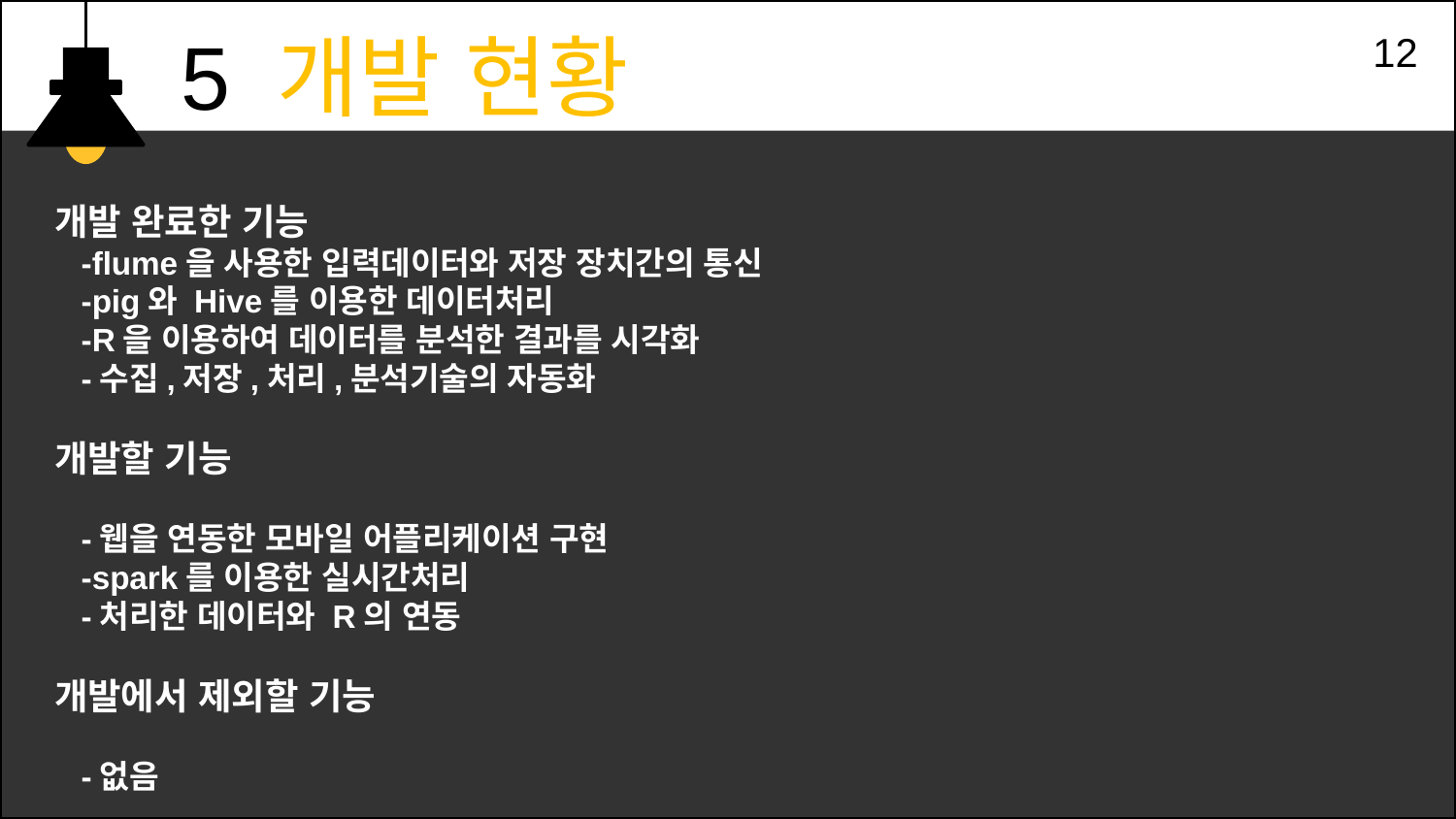

5 개발 현황
12
개발 완료한 기능
   -flume을 사용한 입력데이터와 저장 장치간의 통신
   -pig와 Hive를 이용한 데이터처리
   -R을 이용하여 데이터를 분석한 결과를 시각화
   -수집,저장,처리,분석기술의 자동화

개발할 기능

   -웹을 연동한 모바일 어플리케이션 구현
   -spark를 이용한 실시간처리
   -처리한 데이터와 R의 연동

개발에서 제외할 기능

   -없음